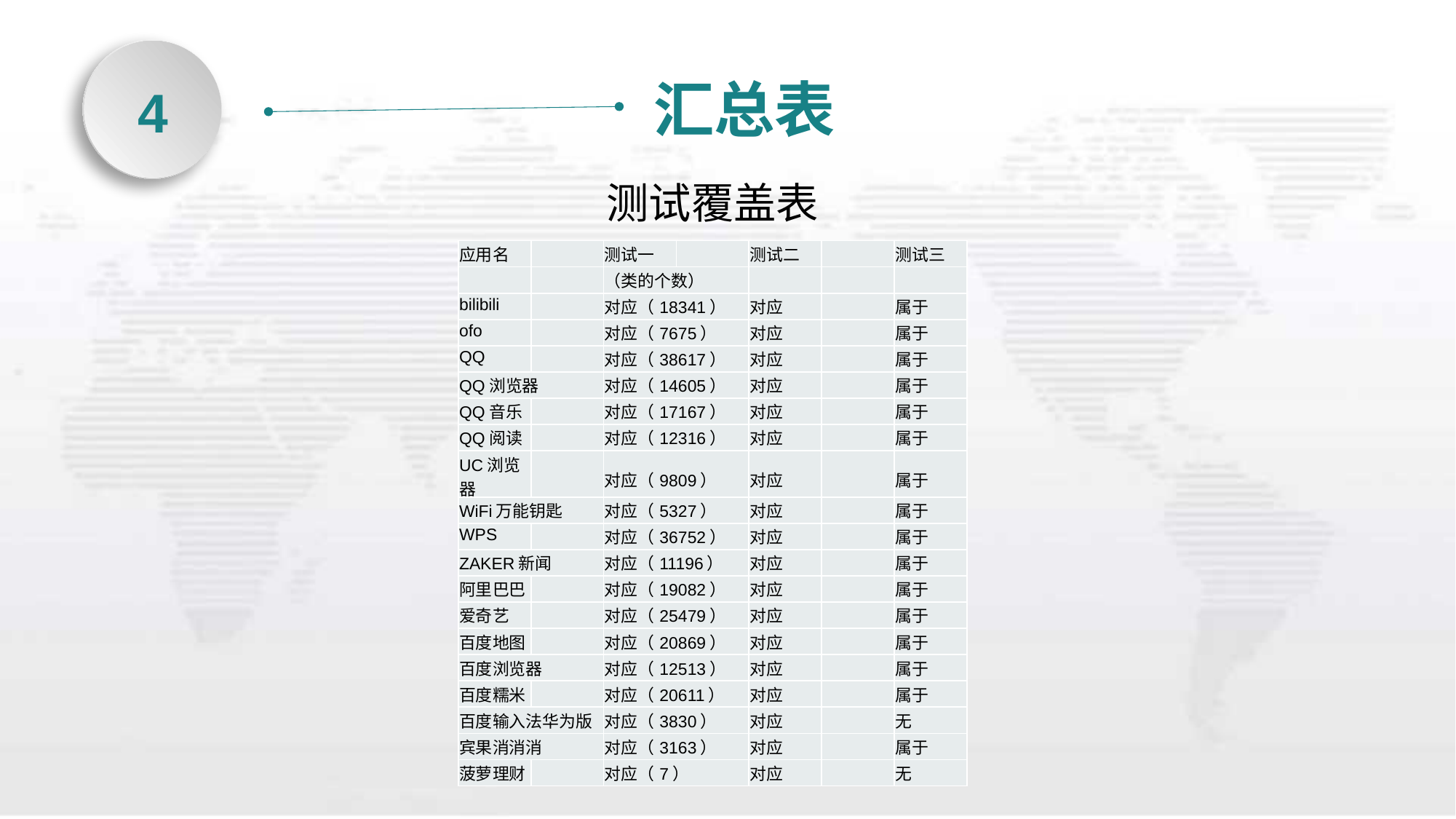

汇总表
4
测试覆盖表
| 应用名 |  | 测试一 |  | 测试二 |  | 测试三 |
| --- | --- | --- | --- | --- | --- | --- |
|  |  | （类的个数） |  |  |  |  |
| bilibili |  | 对应（18341） |  | 对应 |  | 属于 |
| ofo |  | 对应（7675） |  | 对应 |  | 属于 |
| QQ |  | 对应（38617） |  | 对应 |  | 属于 |
| QQ浏览器 |  | 对应（14605） |  | 对应 |  | 属于 |
| QQ音乐 |  | 对应（17167） |  | 对应 |  | 属于 |
| QQ阅读 |  | 对应（12316） |  | 对应 |  | 属于 |
| UC浏览器 |  | 对应（9809） |  | 对应 |  | 属于 |
| WiFi万能钥匙 |  | 对应（5327） |  | 对应 |  | 属于 |
| WPS |  | 对应（36752） |  | 对应 |  | 属于 |
| ZAKER新闻 |  | 对应（11196） |  | 对应 |  | 属于 |
| 阿里巴巴 |  | 对应（19082） |  | 对应 |  | 属于 |
| 爱奇艺 |  | 对应（25479） |  | 对应 |  | 属于 |
| 百度地图 |  | 对应（20869） |  | 对应 |  | 属于 |
| 百度浏览器 |  | 对应（12513） |  | 对应 |  | 属于 |
| 百度糯米 |  | 对应（20611） |  | 对应 |  | 属于 |
| 百度输入法华为版 |  | 对应（3830） |  | 对应 |  | 无 |
| 宾果消消消 |  | 对应（3163） |  | 对应 |  | 属于 |
| 菠萝理财 |  | 对应（7） |  | 对应 |  | 无 |